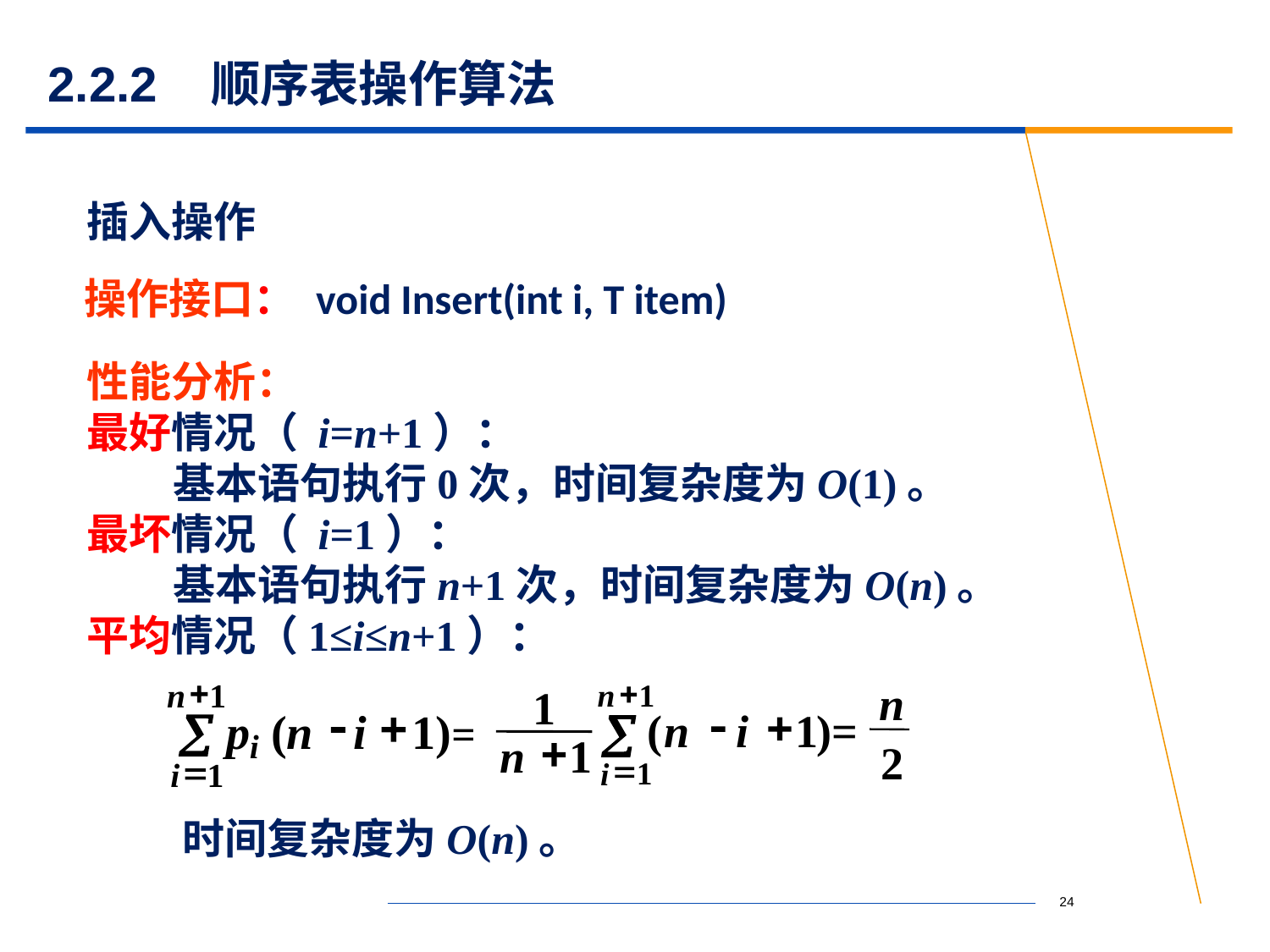

# 2.2.2   顺序表操作算法
插入操作
操作接口： void Insert(int i, T item)
性能分析：
最好情况（ i=n+1）：
        基本语句执行0次，时间复杂度为O(1)。
最坏情况（ i=1）：
        基本语句执行n+1次，时间复杂度为O(n)。
平均情况（1≤i≤n+1）：

         时间复杂度为O(n)。

+
+
1
n
n
1
n
1
−
+
−
+
p
(
n
i
1
)=
(
n
i
1
)=
∑
∑
+
i
n
1

2
=
=
1
i
1
i